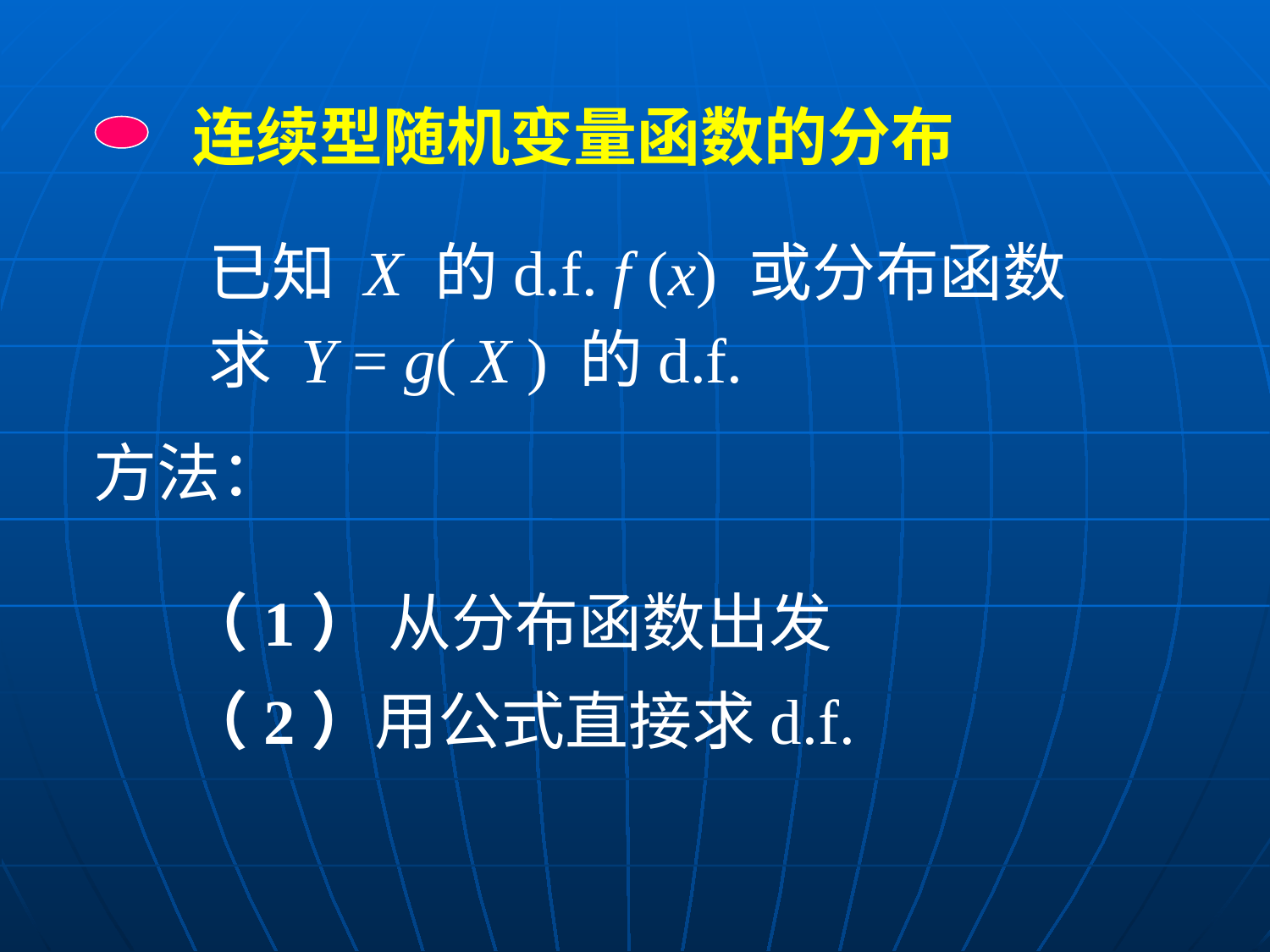

连续型随机变量函数的分布

已知 X 的d.f. f (x) 或分布函数
求 Y = g( X ) 的d.f.
方法：
（1） 从分布函数出发
（2）用公式直接求d.f.